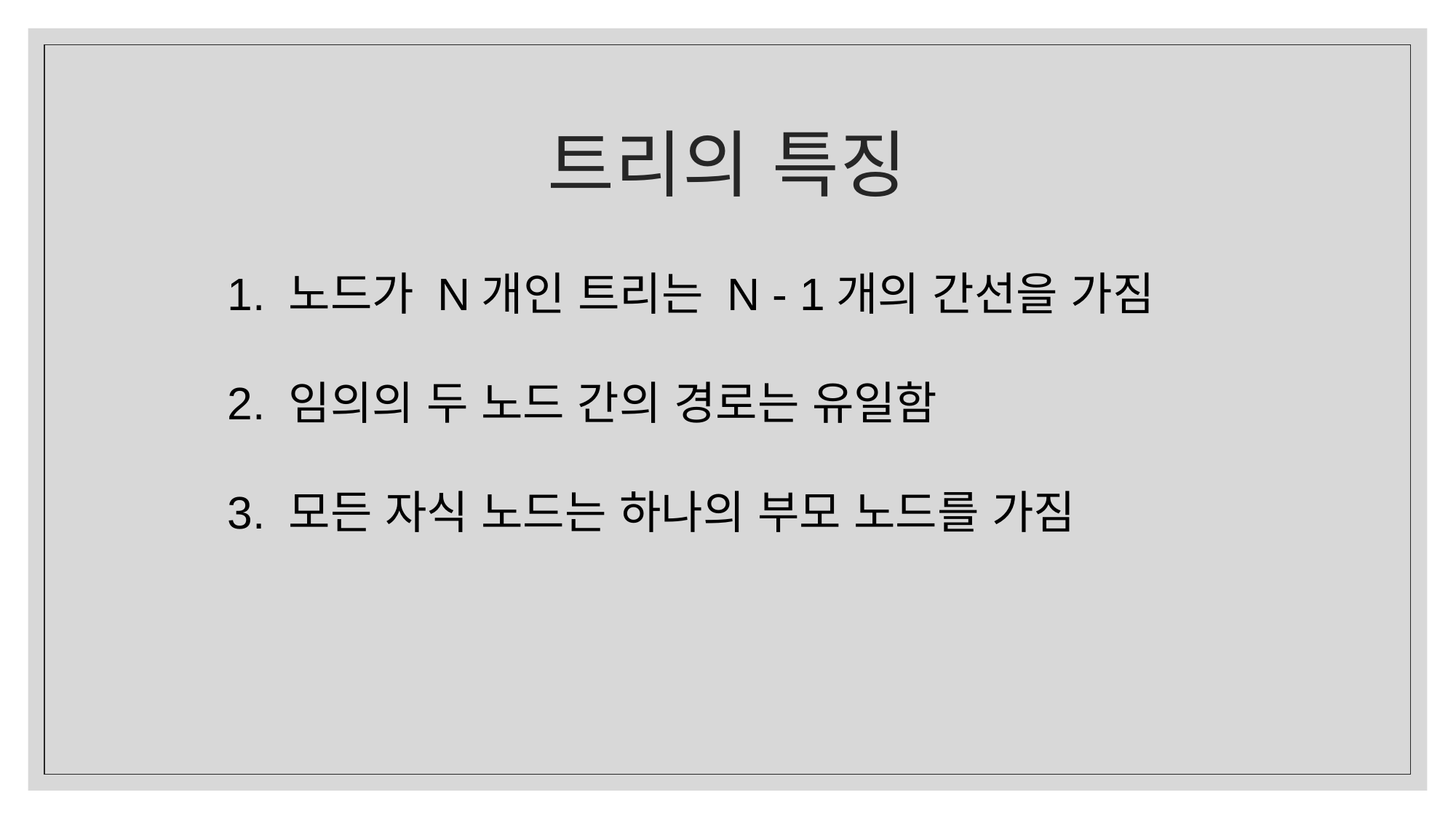

# 트리의 특징
1. 노드가 N개인 트리는 N - 1개의 간선을 가짐

2. 임의의 두 노드 간의 경로는 유일함

3. 모든 자식 노드는 하나의 부모 노드를 가짐